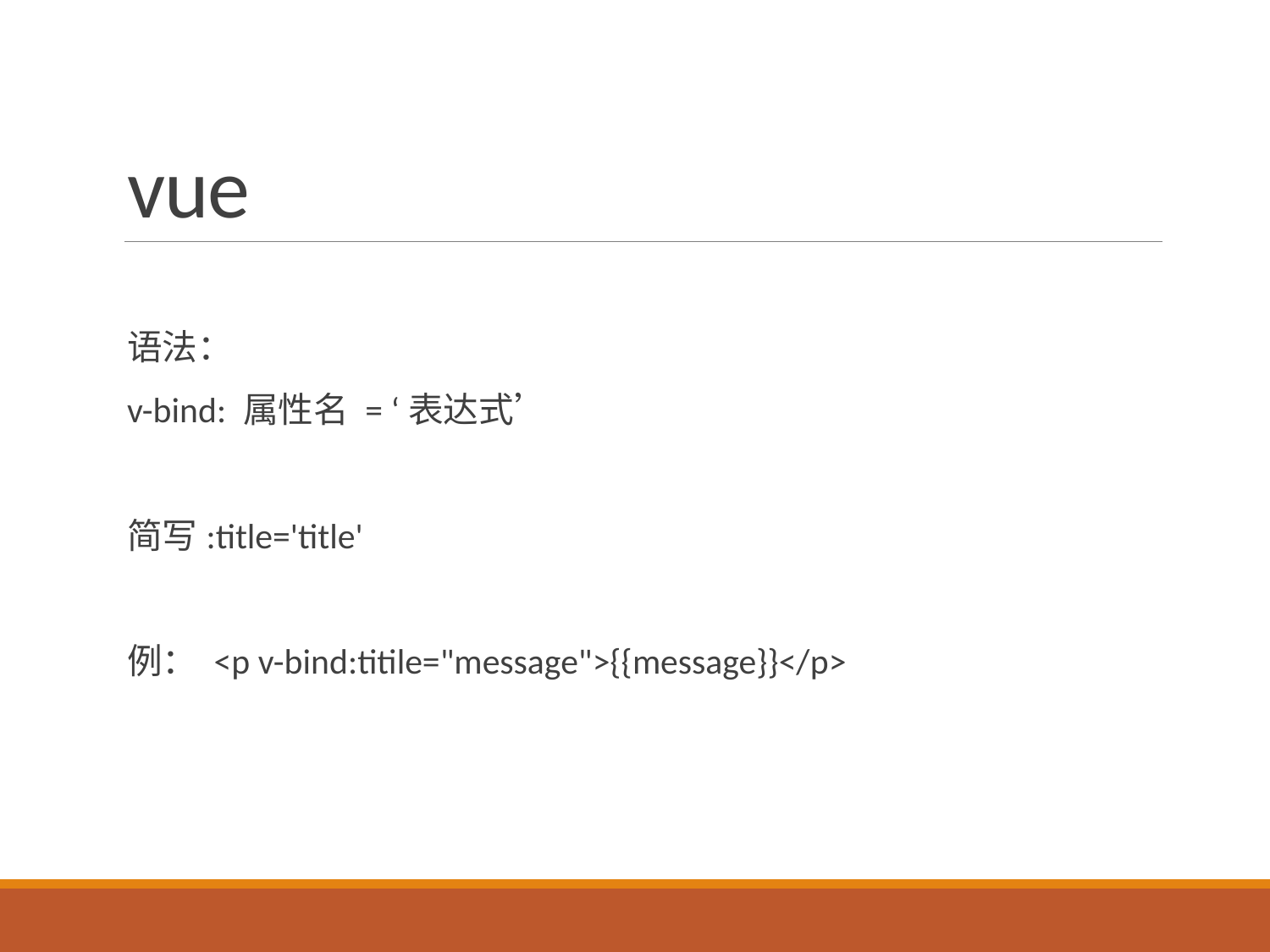

# vue

语法：
v-bind: 属性名 = ‘表达式’

简写:title='title'

例： <p v-bind:titile="message">{{message}}</p>